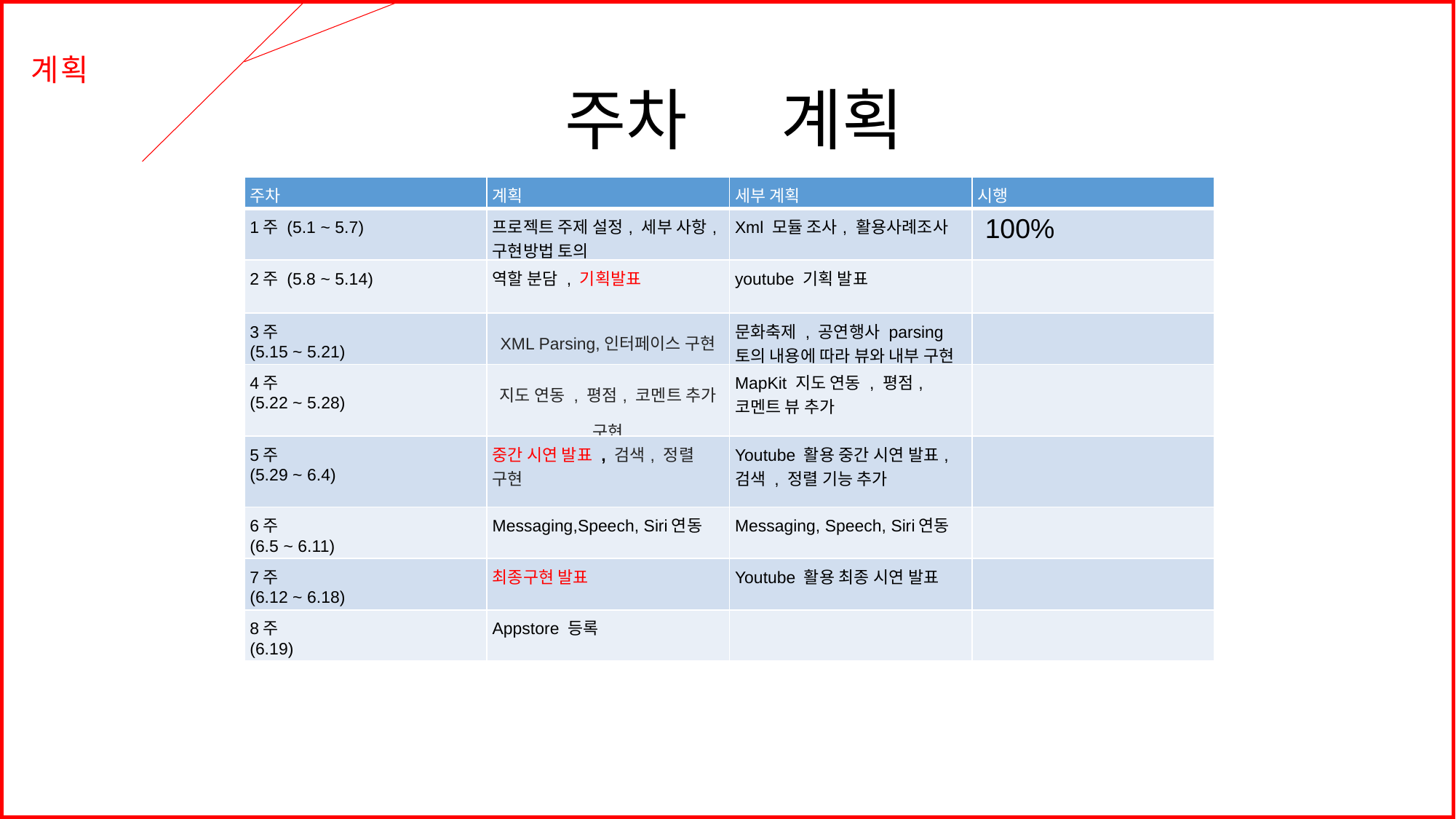

계획
  주차     계획
| 주차 | 계획 | 세부 계획 | 시행 |
| --- | --- | --- | --- |
| 1주 (5.1 ~ 5.7) | 프로젝트 주제 설정, 세부 사항, 구현방법 토의 | Xml 모듈 조사, 활용사례조사 | 100% |
| 2주 (5.8 ~ 5.14) | 역할 분담 , 기획발표 | youtube 기획 발표 |  |
| 3주 (5.15 ~ 5.21) | XML Parsing,인터페이스 구현 | 문화축제 , 공연행사 parsing 토의 내용에 따라 뷰와 내부 구현 |  |
| 4주 (5.22 ~ 5.28) | 지도 연동 , 평점, 코멘트 추가 구현 | MapKit 지도 연동 , 평점, 코멘트 뷰 추가 |  |
| 5주 (5.29 ~ 6.4) | 중간 시연 발표 , 검색, 정렬 구현 | Youtube 활용 중간 시연 발표, 검색 , 정렬 기능 추가 |  |
| 6주 (6.5 ~ 6.11) | Messaging,Speech, Siri연동 | Messaging, Speech, Siri연동 |  |
| 7주 (6.12 ~ 6.18) | 최종구현 발표 | Youtube 활용 최종 시연 발표 |  |
| 8주 (6.19) | Appstore 등록 |  |  |